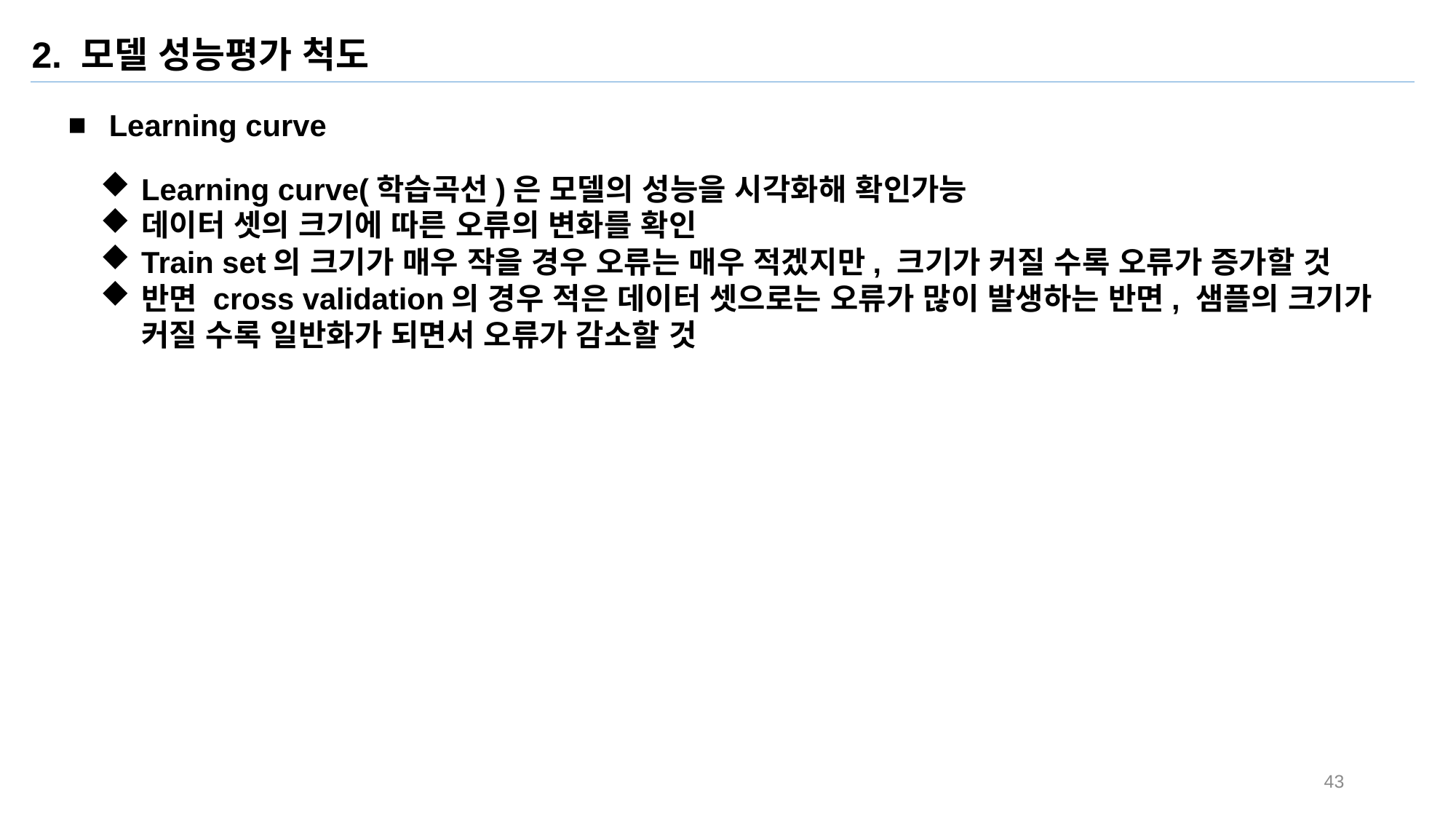

2. 모델 성능평가 척도
Learning curve
Learning curve(학습곡선)은 모델의 성능을 시각화해 확인가능
데이터 셋의 크기에 따른 오류의 변화를 확인
Train set의 크기가 매우 작을 경우 오류는 매우 적겠지만, 크기가 커질 수록 오류가 증가할 것
반면 cross validation의 경우 적은 데이터 셋으로는 오류가 많이 발생하는 반면, 샘플의 크기가 커질 수록 일반화가 되면서 오류가 감소할 것
43